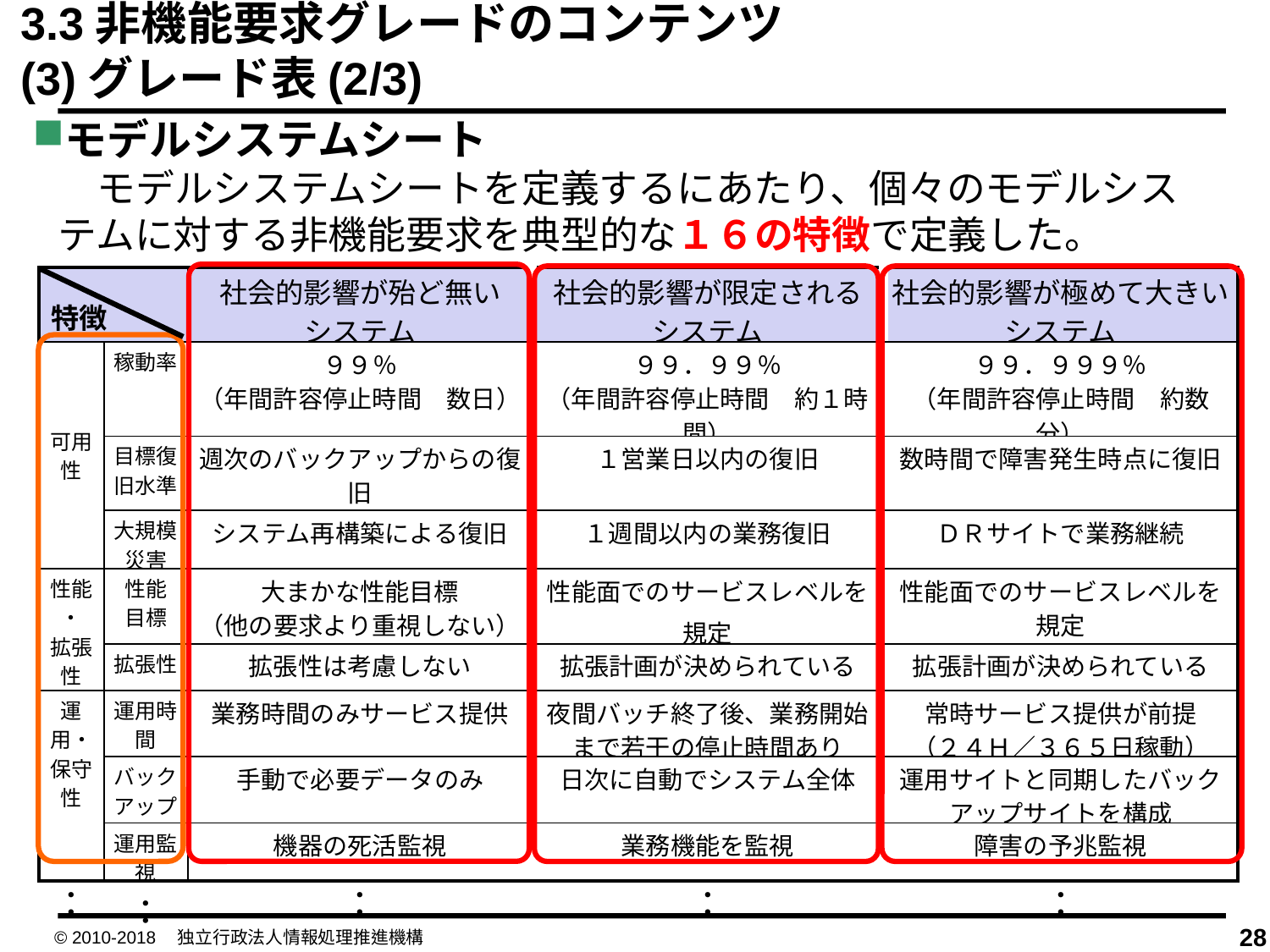

3.3非機能要求グレードのコンテンツ
(3)グレード表(2/3)
モデルシステムシート
　モデルシステムシートを定義するにあたり、個々のモデルシステムに対する非機能要求を典型的な１６の特徴で定義した。

|  |  | 社会的影響が殆ど無い システム | 社会的影響が限定される システム | 社会的影響が極めて大きい システム |
| --- | --- | --- | --- | --- |
| 可用性 | 稼動率 | ９９％ （年間許容停止時間　数日） | ９９．９９％ （年間許容停止時間　約１時間） | ９９．９９９％ （年間許容停止時間　約数分） |
|  | 目標復旧水準 | 週次のバックアップからの復旧 | １営業日以内の復旧 | 数時間で障害発生時点に復旧 |
|  | 大規模 災害 | システム再構築による復旧 | １週間以内の業務復旧 | ＤＲサイトで業務継続 |
| 性能 ・ 拡張性 | 性能 目標 | 大まかな性能目標 （他の要求より重視しない） | 性能面でのサービスレベルを 規定 | 性能面でのサービスレベルを 規定 |
|  | 拡張性 | 拡張性は考慮しない | 拡張計画が決められている | 拡張計画が決められている |
| 運用・保守性 | 運用時間 | 業務時間のみサービス提供 | 夜間バッチ終了後、業務開始 まで若干の停止時間あり | 常時サービス提供が前提 （２４Ｈ／３６５日稼動） |
|  | バック アップ | 手動で必要データのみ | 日次に自動でシステム全体 | 運用サイトと同期したバックアップサイトを構成 |
|  | 運用監視 | 機器の死活監視 | 業務機能を監視 | 障害の予兆監視 |
| ： | ： | ： | ： | ： |
特徴

© 2010-2018　独立行政法人情報処理推進機構